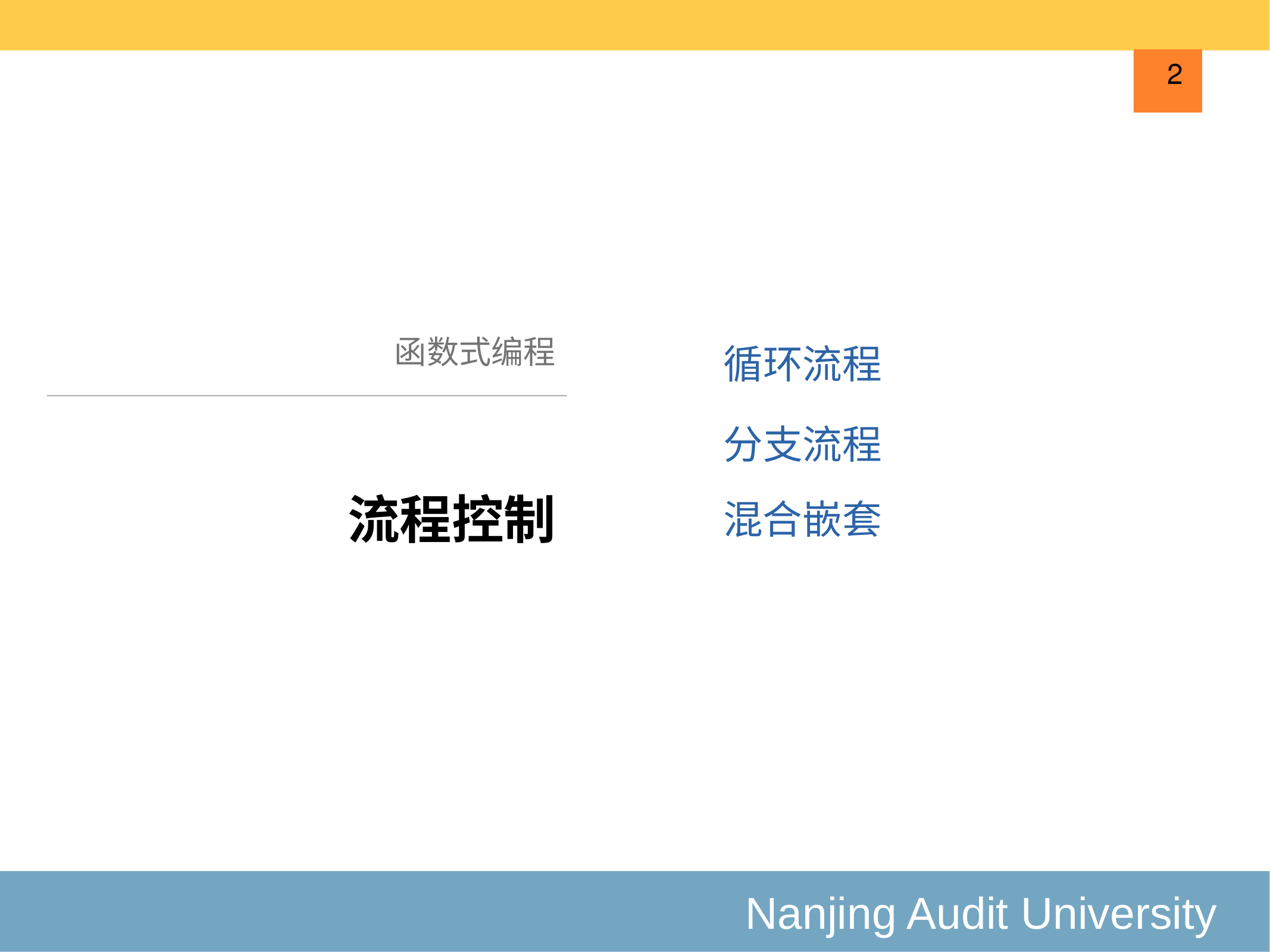

2
函数式编程
循环流程
分支流程
# 流程控制
混合嵌套